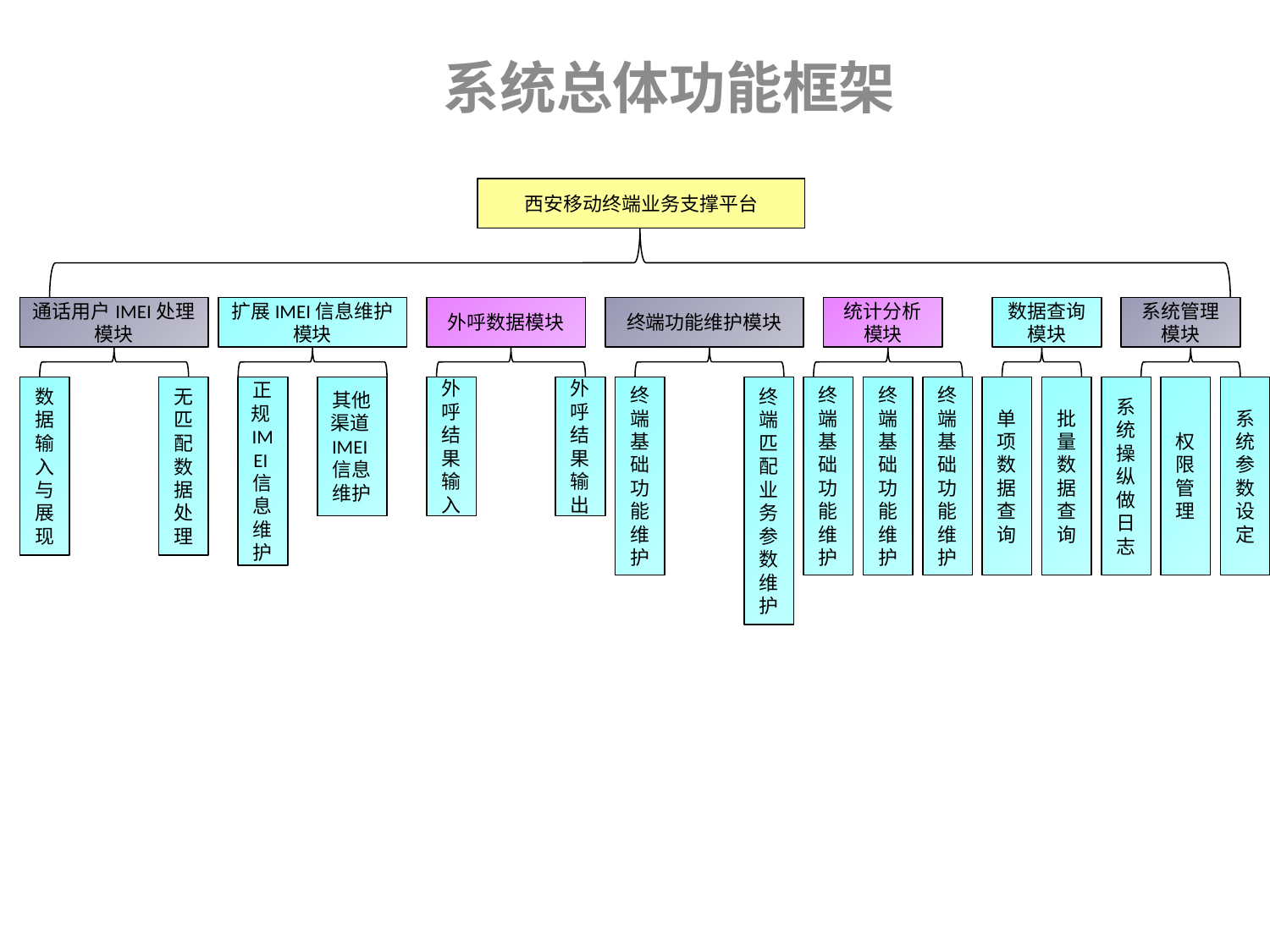

系统总体功能框架
西安移动终端业务支撑平台

通话用户IMEI处理模块
扩展IMEI信息维护模块
外呼数据模块
终端功能维护模块
统计分析模块
数据查询模块
系统管理模块

数据输入与展现
无匹配数据处理
正规IMEI信息维护
其他渠道IMEI信息维护
外呼结果输入
外呼结果输出
终端基础功能维护
终端匹配业务参数维护
终端基础功能维护
终端基础功能维护
终端基础功能维护
单项数据查询
批量数据查询
系统操纵做日志
权限管理
系统参数设定